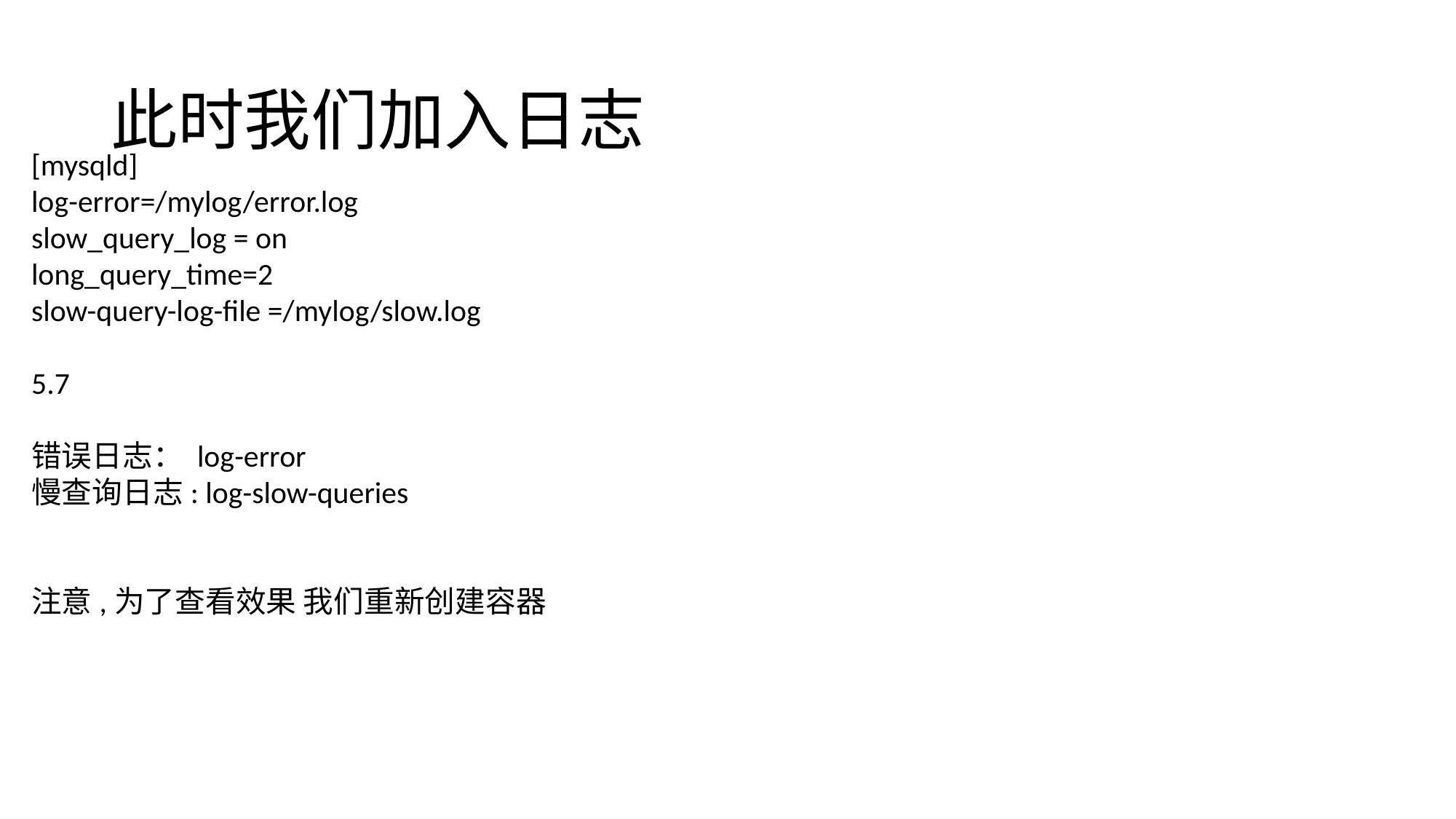

# 此时我们加入日志
[mysqld]
log-error=/mylog/error.log
slow_query_log = on
long_query_time=2
slow-query-log-file =/mylog/slow.log

5.7

错误日志： log-error
慢查询日志: log-slow-queries

注意,为了查看效果 我们重新创建容器